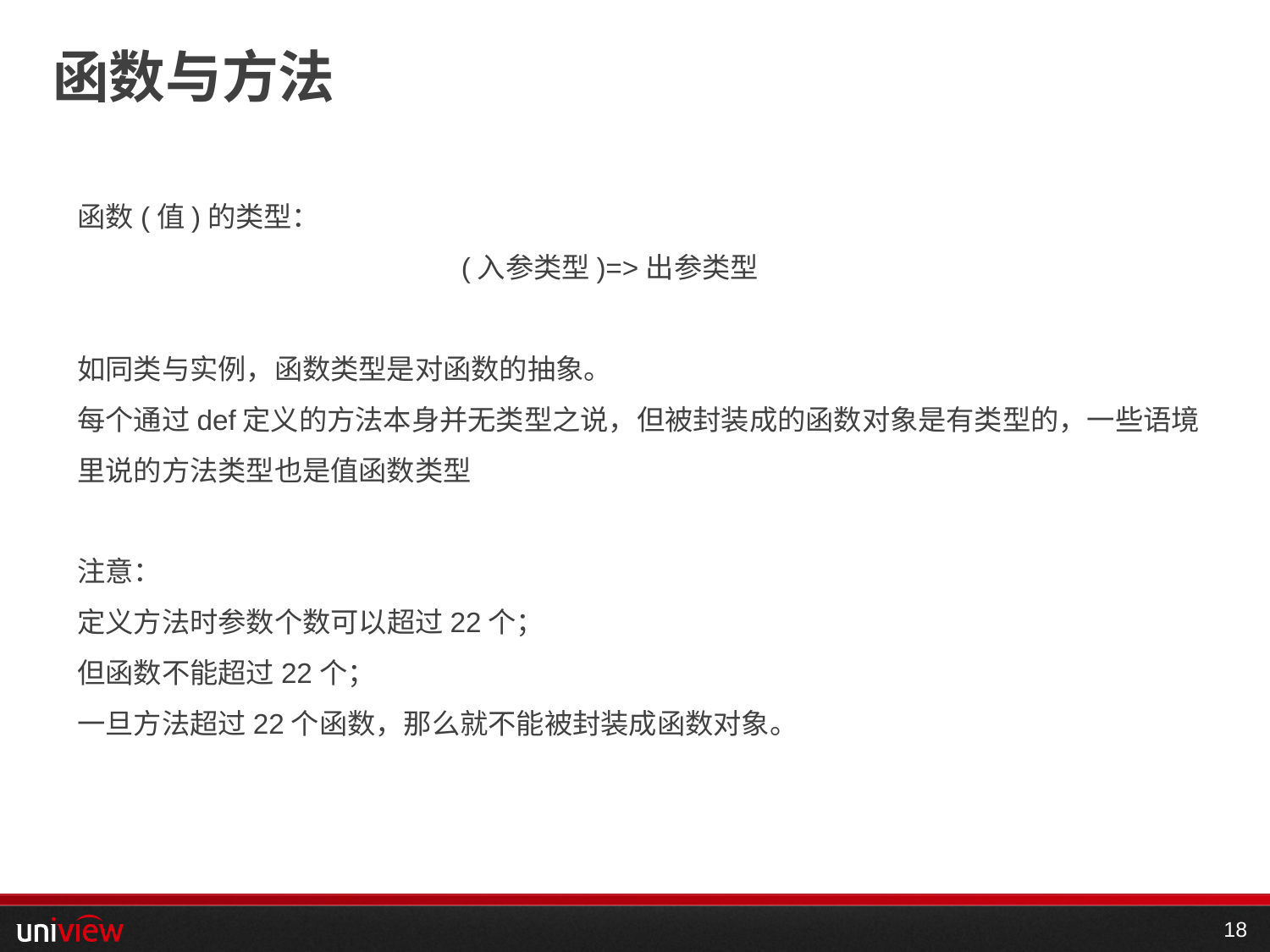

# 函数与方法
函数(值)的类型：
                                                 (入参类型)=>出参类型

如同类与实例，函数类型是对函数的抽象。
每个通过def定义的方法本身并无类型之说，但被封装成的函数对象是有类型的，一些语境里说的方法类型也是值函数类型

注意：
定义方法时参数个数可以超过22个；
但函数不能超过22个；
一旦方法超过22个函数，那么就不能被封装成函数对象。